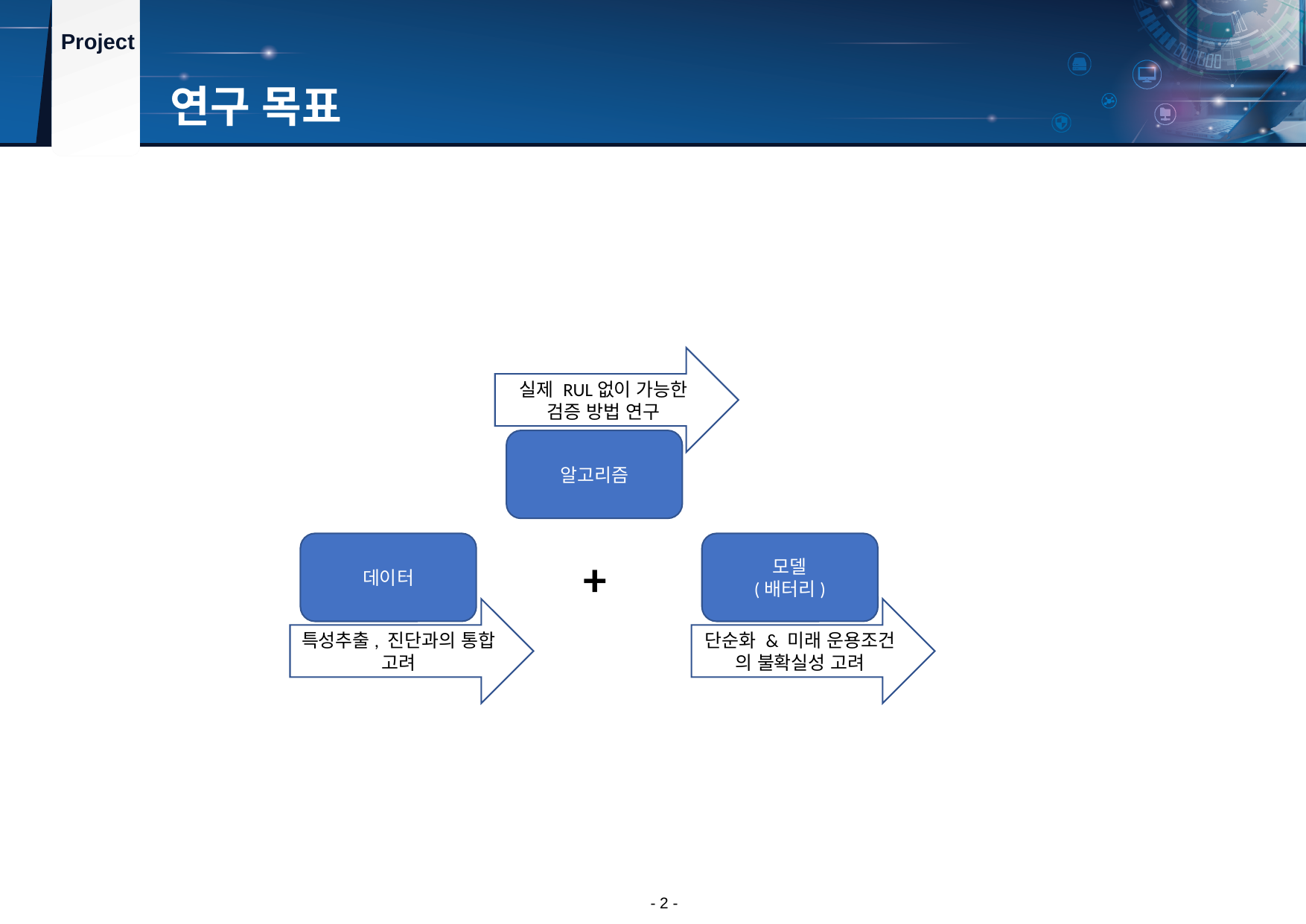

연구 목표
실제 RUL없이 가능한 검증 방법 연구
알고리즘
데이터
모델
(배터리)
+
특성추출, 진단과의 통합 고려
단순화 & 미래 운용조건 의 불확실성 고려
- 2 -